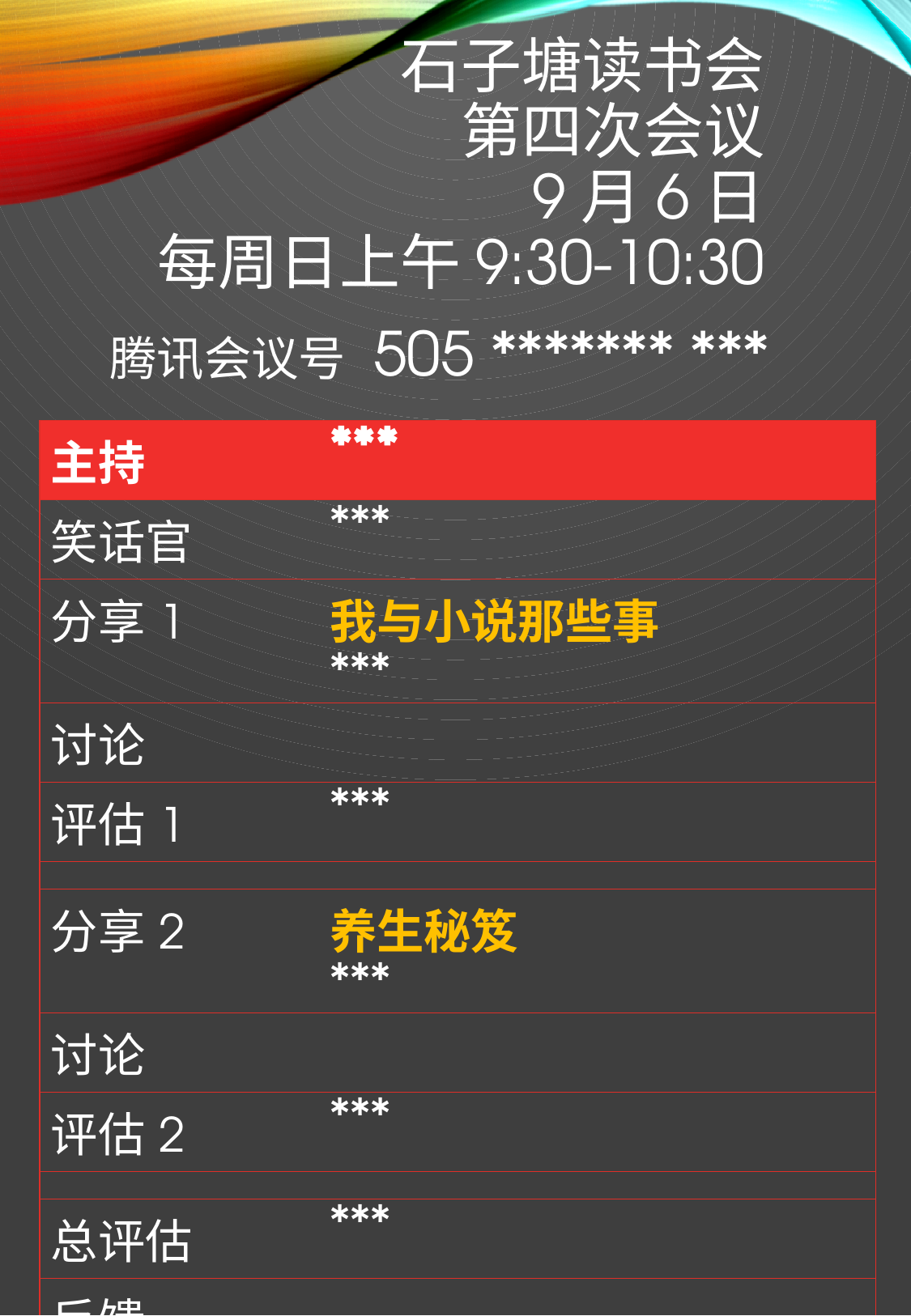

# 石子塘读书会 第四次会议 9月6日 每周日上午9:30-10:30
腾讯会议号 505 ******* ***
| 主持 | \*\*\* |
| --- | --- |
| 笑话官 | \*\*\* |
| 分享1 | 我与小说那些事 \*\*\* |
| 讨论 |  |
| 评估1 | \*\*\* |
|  |  |
| 分享2 | 养生秘笈 \*\*\* |
| 讨论 |  |
| 评估2 | \*\*\* |
|  |  |
| 总评估 | \*\*\* |
| 反馈 |  |